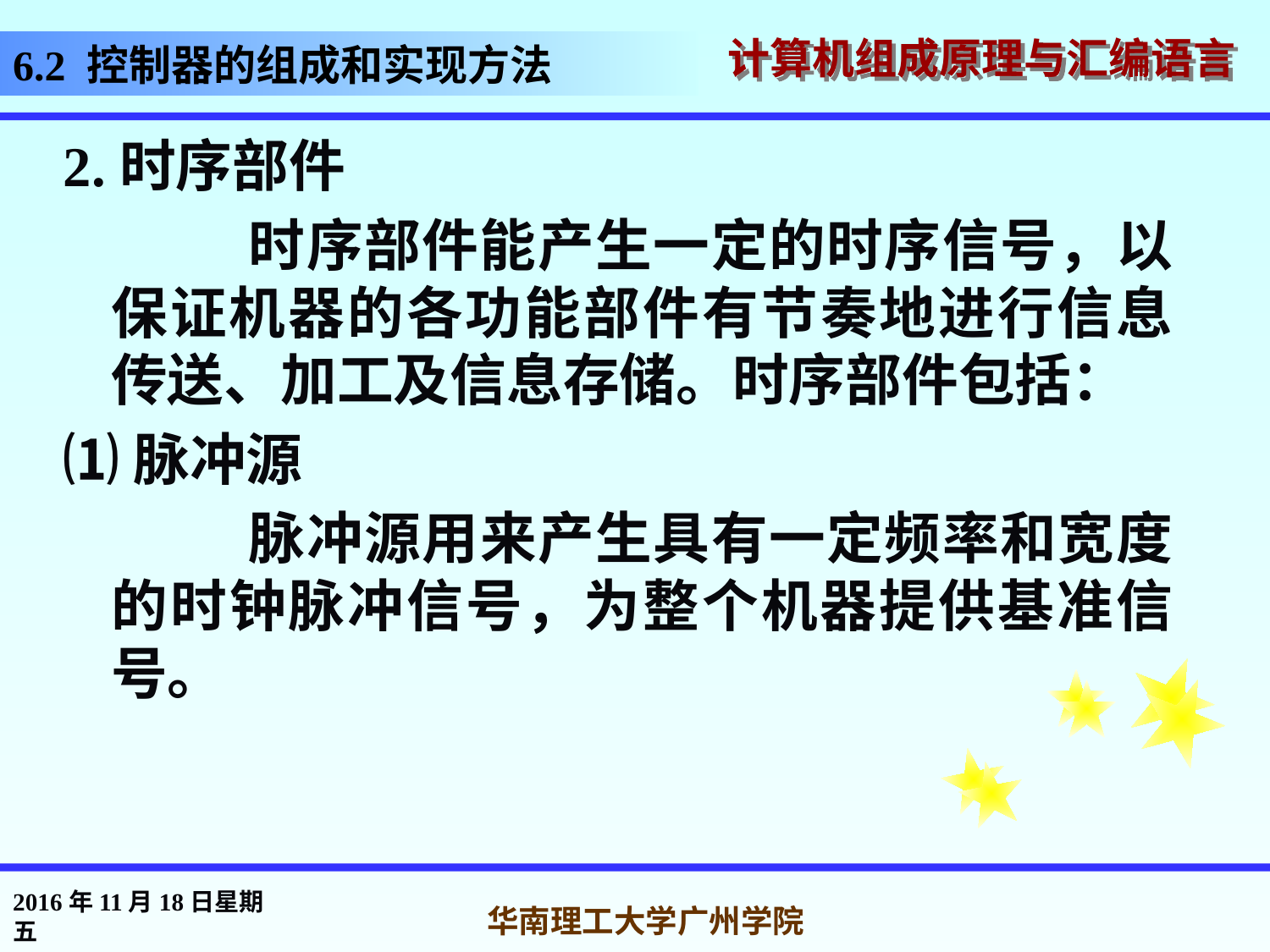

# 6.2 控制器的组成和实现方法
2.时序部件
            时序部件能产生一定的时序信号，以保证机器的各功能部件有节奏地进行信息传送、加工及信息存储。时序部件包括：
⑴脉冲源
            脉冲源用来产生具有一定频率和宽度的时钟脉冲信号，为整个机器提供基准信号。
2016年11月18日星期五
华南理工大学广州学院